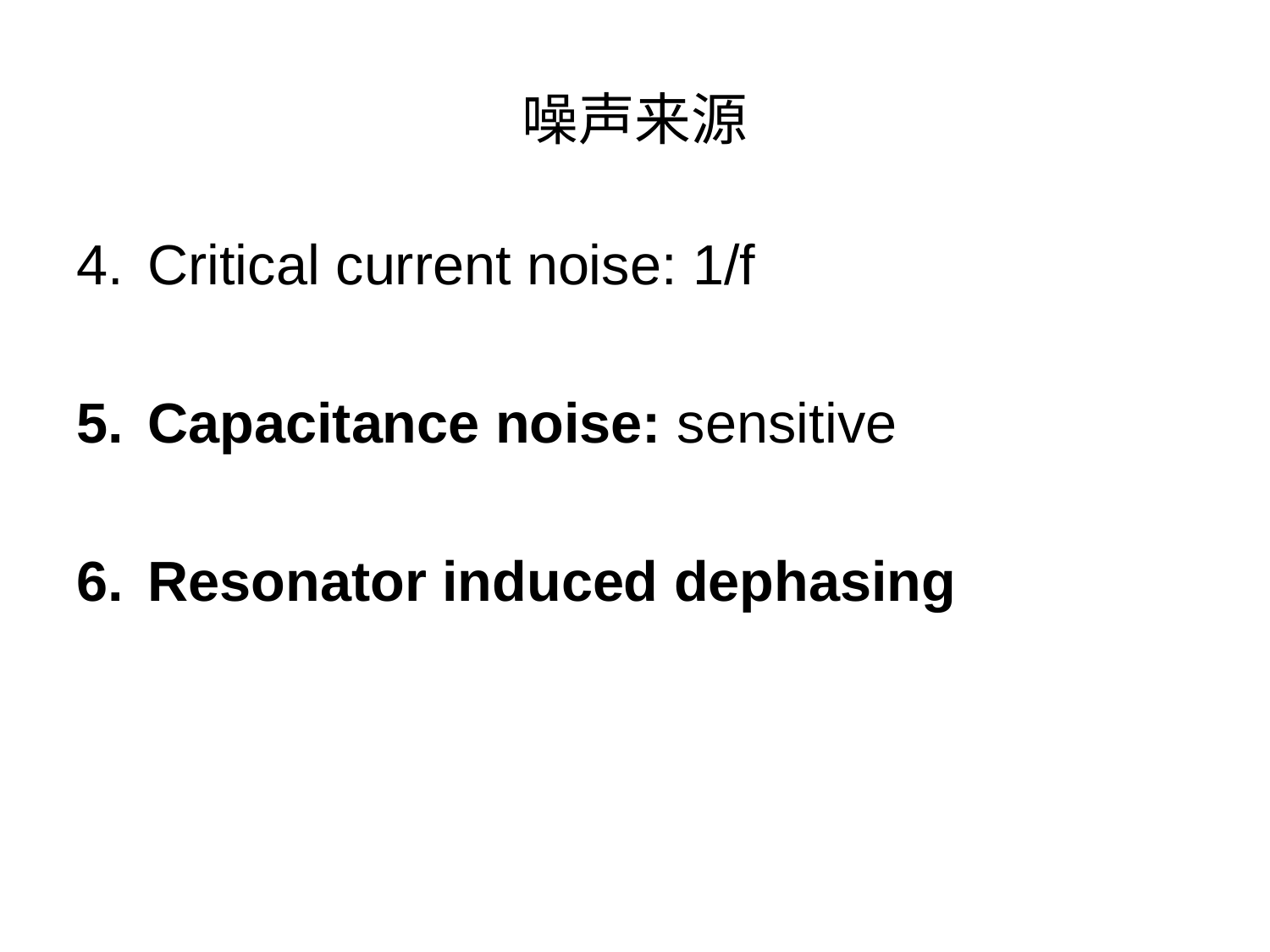

# 噪声来源
Critical current noise: 1/f

Capacitance noise: sensitive

Resonator induced dephasing